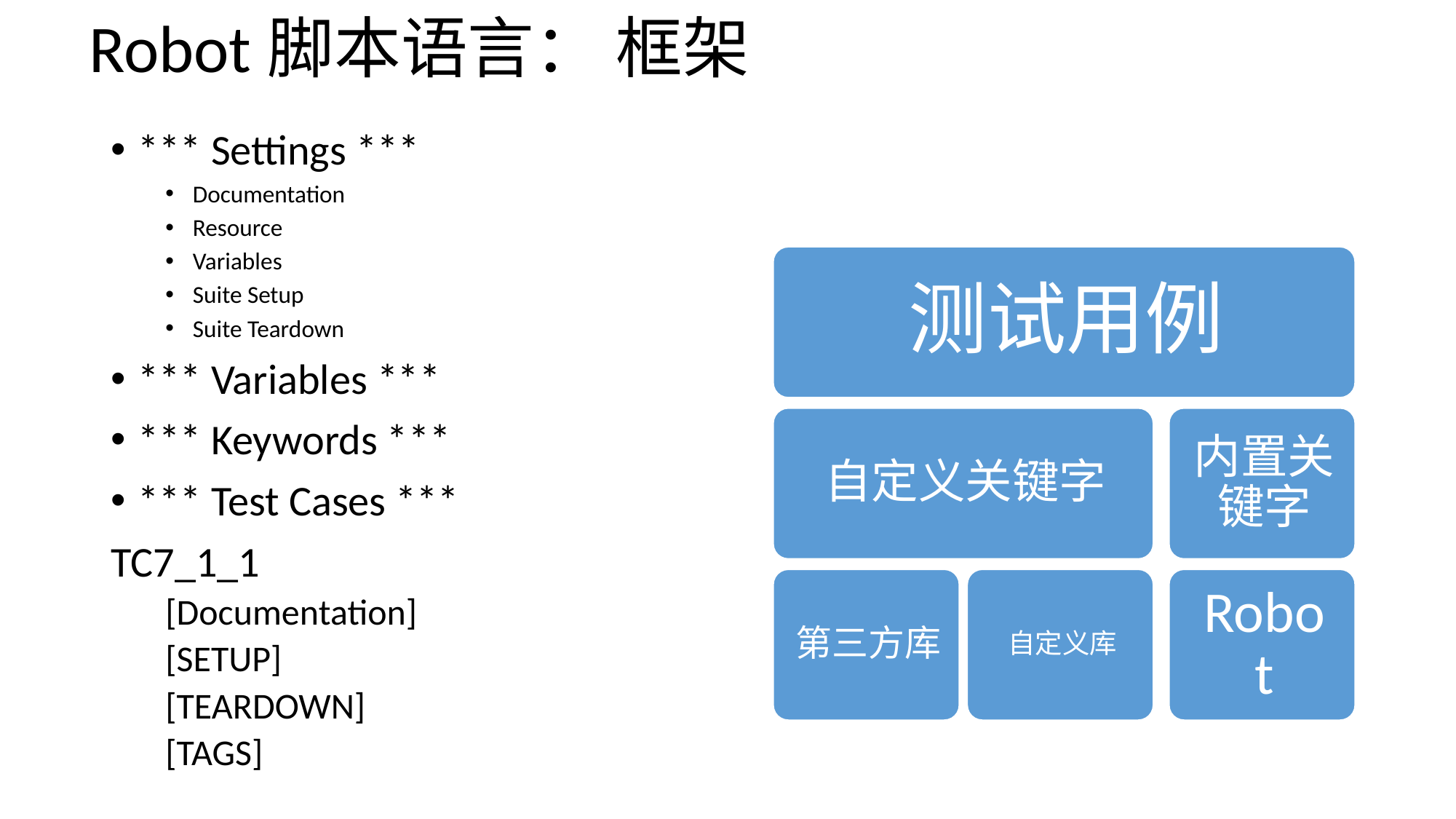

# Robot脚本语言： 框架
*** Settings ***
Documentation
Resource
Variables
Suite Setup
Suite Teardown
*** Variables ***
*** Keywords ***
*** Test Cases ***
TC7_1_1
[Documentation]
[SETUP]
[TEARDOWN]
[TAGS]

测试用例
自定义关键字
第三方库
自定义库
内置关键字
Robot